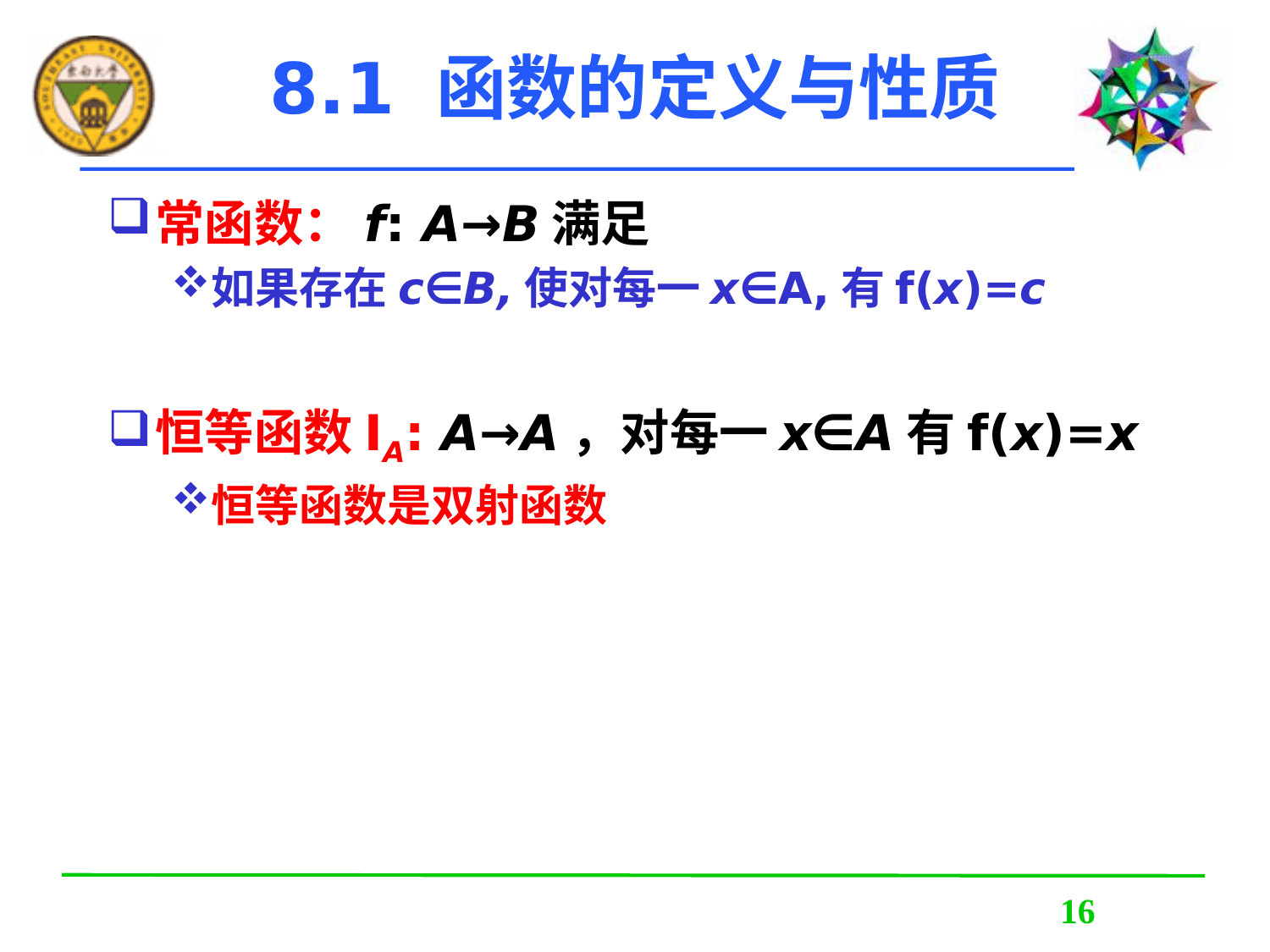

# 8.1 函数的定义与性质
常函数：f: A→B满足
如果存在c∈B,使对每一x∈A,有f(x)=c

恒等函数IA: A→A，对每一x∈A有f(x)=x
恒等函数是双射函数